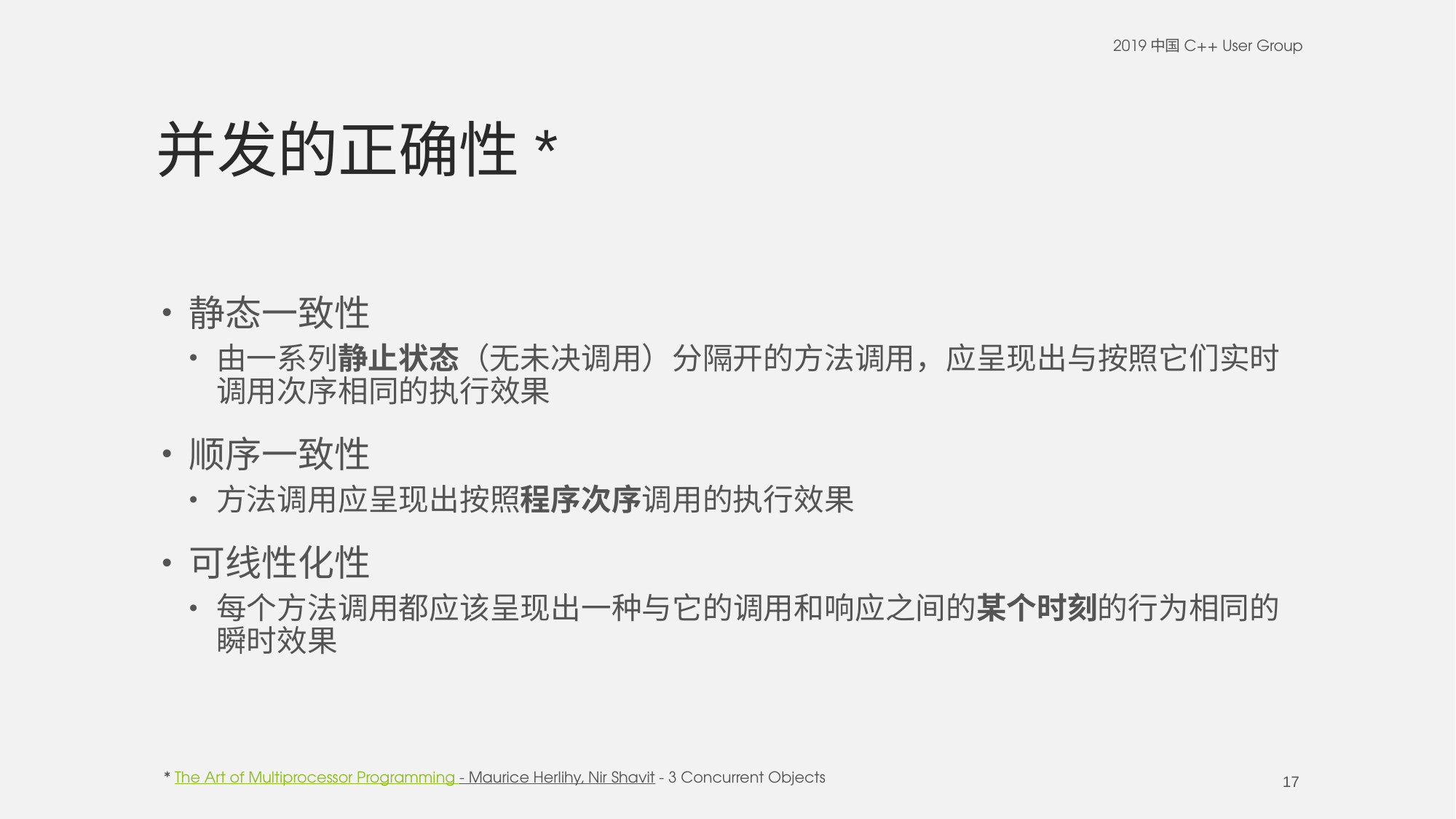

# 并发的正确性*

静态一致性
由一系列静止状态（无未决调用）分隔开的方法调用，应呈现出与按照它们实时调用次序相同的执行效果
顺序一致性
方法调用应呈现出按照程序次序调用的执行效果
可线性化性
每个方法调用都应该呈现出一种与它的调用和响应之间的某个时刻的行为相同的瞬时效果

* The Art of Multiprocessor Programming - Maurice Herlihy, Nir Shavit - 3 Concurrent Objects
17